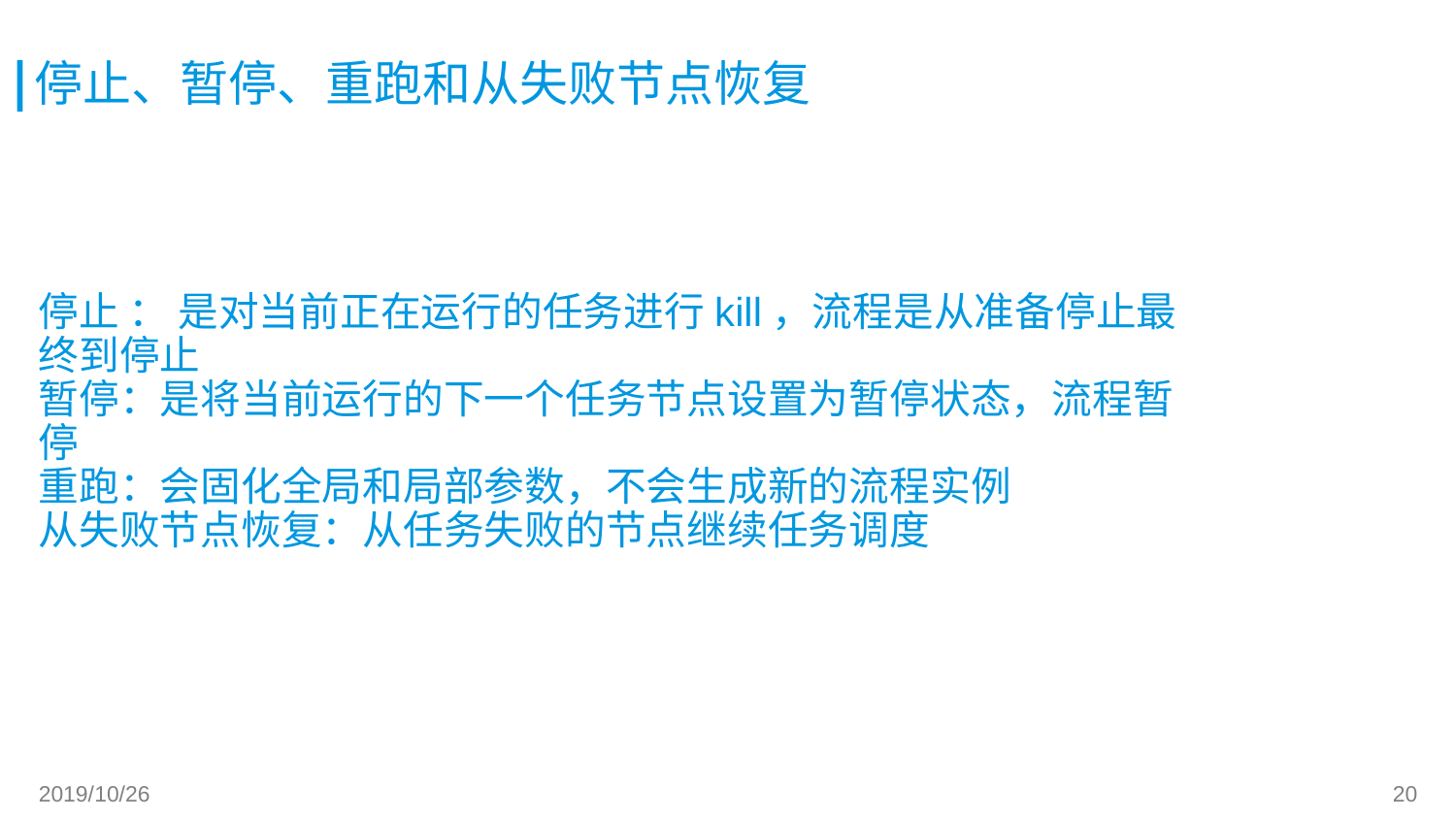

# 停止、暂停、重跑和从失败节点恢复

停止 ： 是对当前正在运行的任务进行kill，流程是从准备停止最终到停止
暂停：是将当前运行的下一个任务节点设置为暂停状态，流程暂停
重跑：会固化全局和局部参数，不会生成新的流程实例
从失败节点恢复：从任务失败的节点继续任务调度

2019/10/26
20